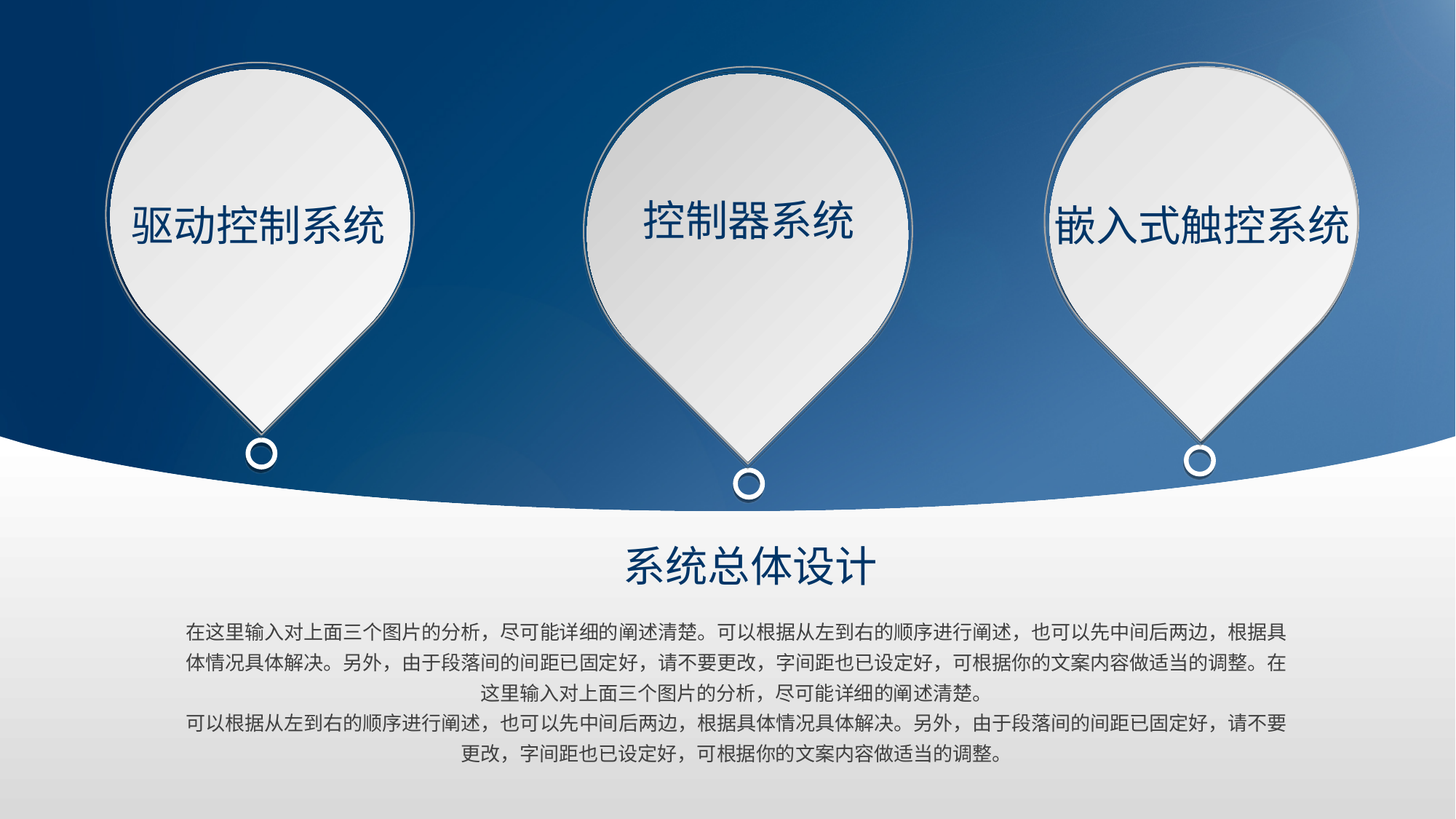

控制器系统
驱动控制系统
嵌入式触控系统

系统总体设计
在这里输入对上面三个图片的分析，尽可能详细的阐述清楚。可以根据从左到右的顺序进行阐述，也可以先中间后两边，根据具体情况具体解决。另外，由于段落间的间距已固定好，请不要更改，字间距也已设定好，可根据你的文案内容做适当的调整。在这里输入对上面三个图片的分析，尽可能详细的阐述清楚。
可以根据从左到右的顺序进行阐述，也可以先中间后两边，根据具体情况具体解决。另外，由于段落间的间距已固定好，请不要更改，字间距也已设定好，可根据你的文案内容做适当的调整。